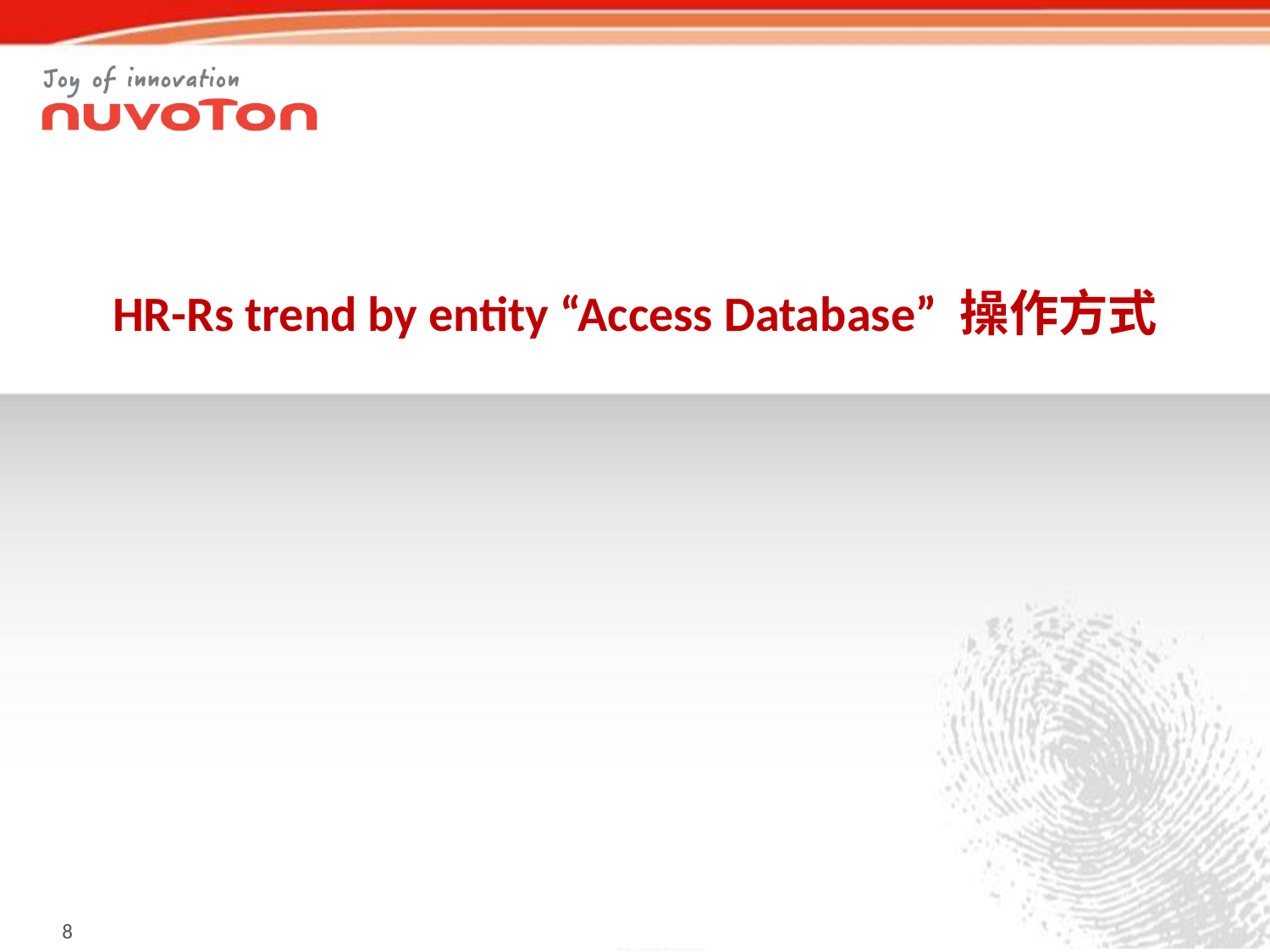

HR-Rs trend by entity “Access Database” 操作方式
8